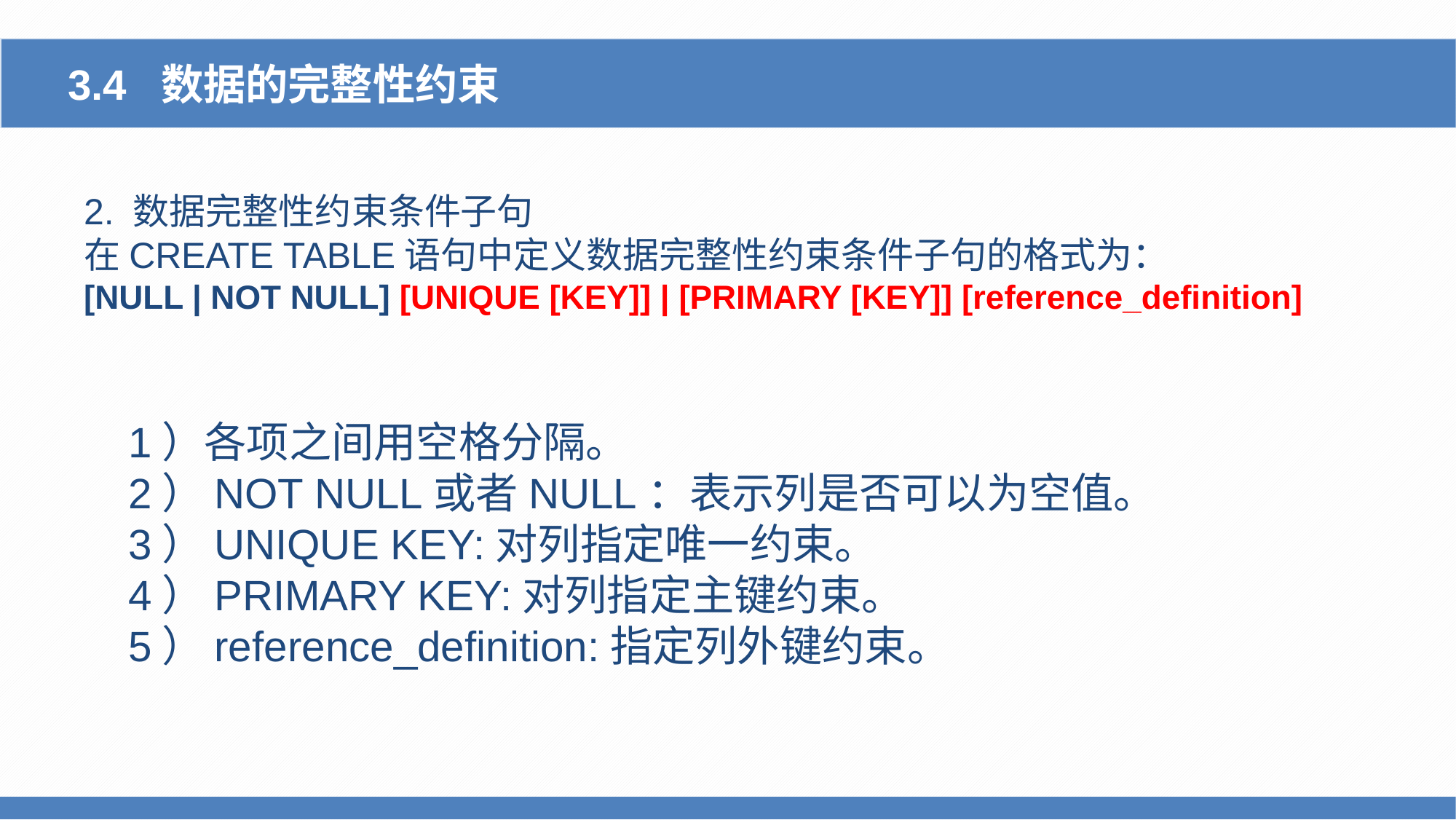

3.4  数据的完整性约束

2. 数据完整性约束条件子句
在CREATE TABLE语句中定义数据完整性约束条件子句的格式为：
[NULL | NOT NULL] [UNIQUE [KEY]] | [PRIMARY [KEY]] [reference_definition]

1）各项之间用空格分隔。
2）NOT NULL或者NULL：表示列是否可以为空值。
3）UNIQUE KEY:对列指定唯一约束。
4）PRIMARY KEY:对列指定主键约束。
5）reference_definition:指定列外键约束。